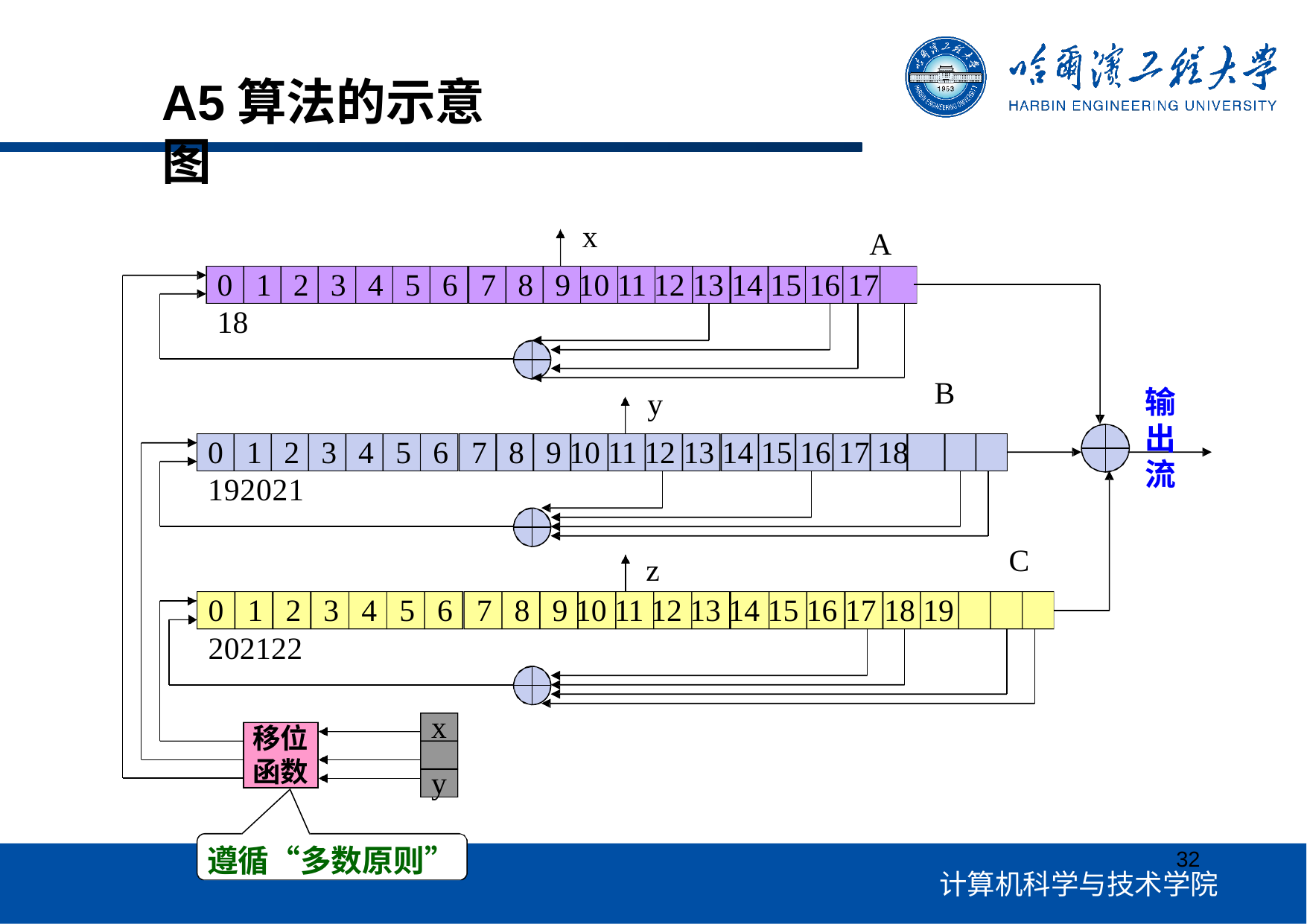

# A5算法的示意图
x
A

0	1	2	3	4	5	6	7	8	9 10 11 12 13 14 15 16 17 18

B

输 出 流
y

0	1	2	3	4	5	6	7	8	9 10 11 12 13 14 15 16 17 18 192021

C
z

0	1	2	3	4	5	6	7	8	9 10 11 12 13 14 15 16 17 18 19 202122

x  y  z
移位 函数

遵循“多数原则”
32